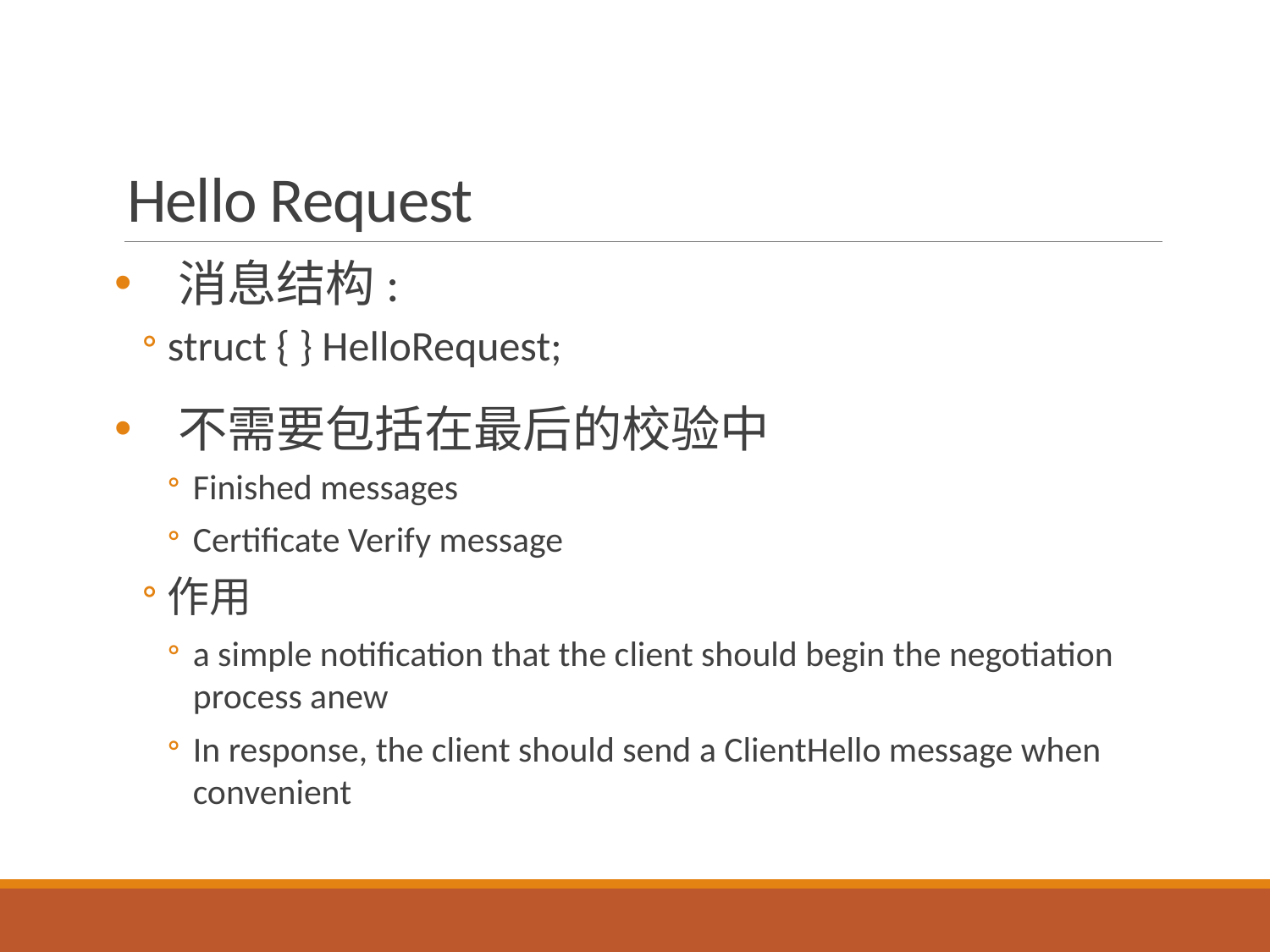

# Hello Request
消息结构:
struct { } HelloRequest;
不需要包括在最后的校验中
Finished messages
Certificate Verify message
作用
a simple notification that the client should begin the negotiation process anew
In response, the client should send a ClientHello message when convenient
37